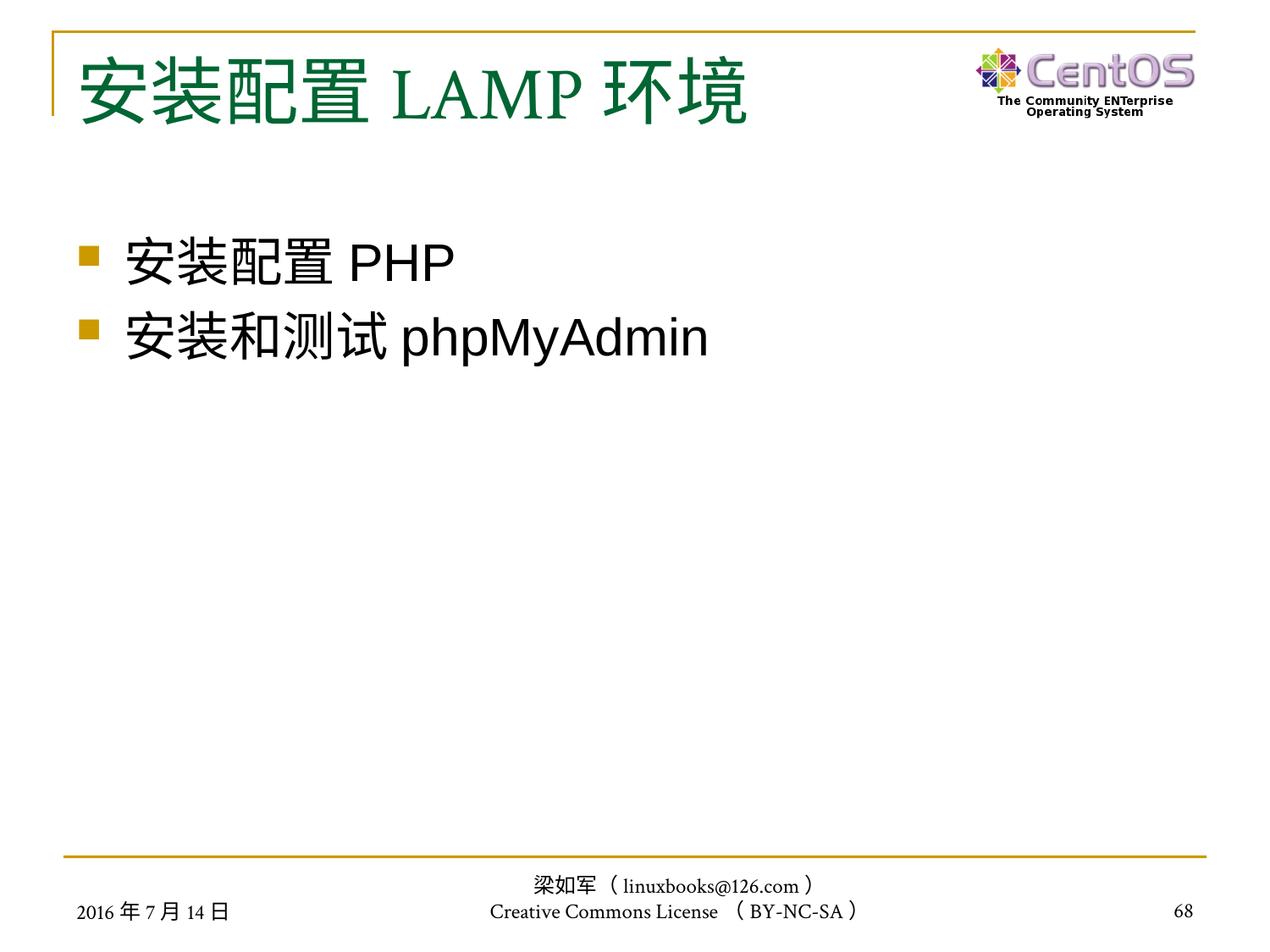

# 安装配置LAMP环境
安装配置PHP
安装和测试phpMyAdmin
梁如军（linuxbooks@126.com）
Creative Commons License（BY-NC-SA）
2016年7月14日
68